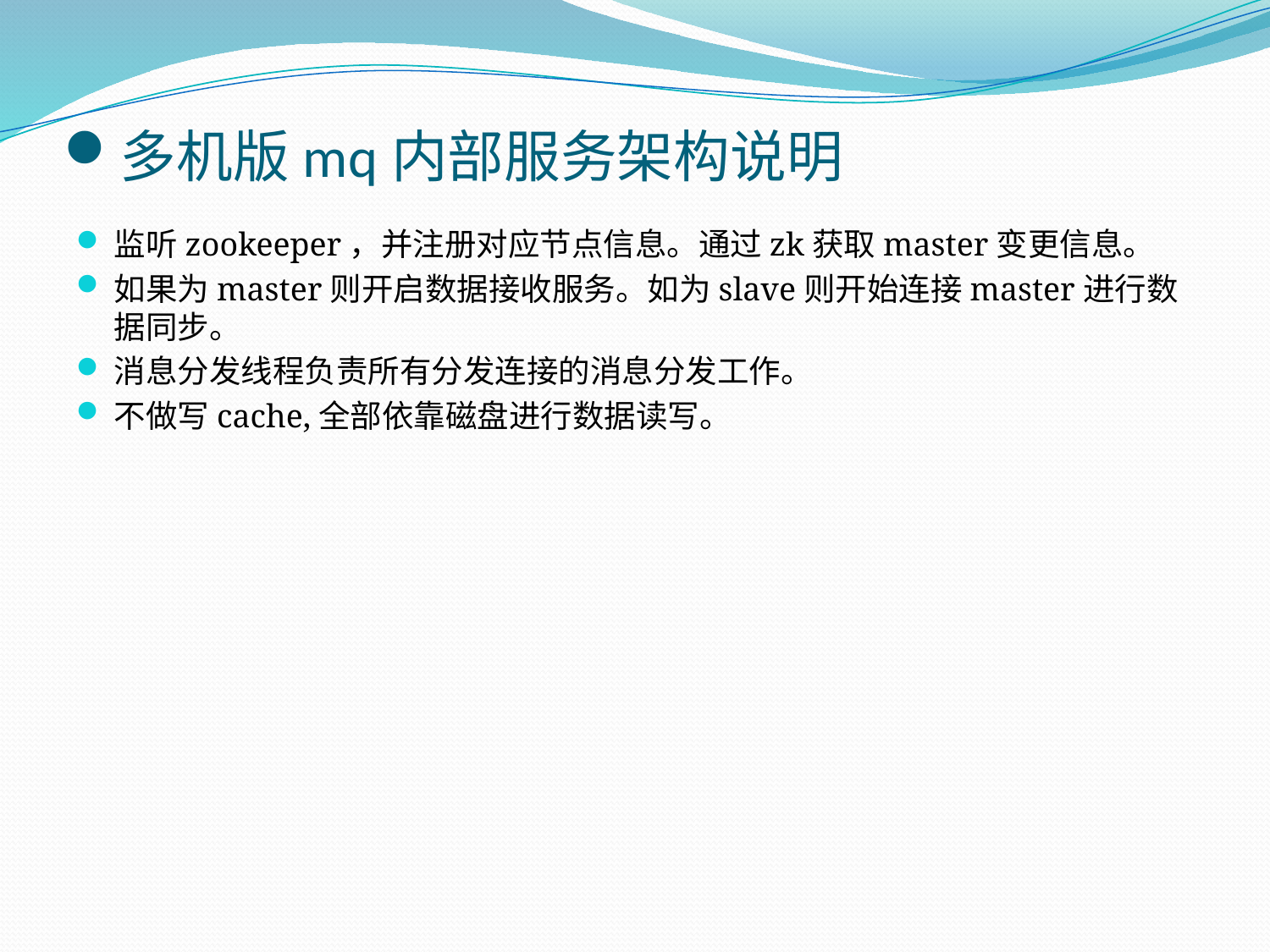

# 多机版mq内部服务架构说明
监听zookeeper，并注册对应节点信息。通过zk获取master变更信息。
如果为master则开启数据接收服务。如为slave则开始连接master进行数据同步。
消息分发线程负责所有分发连接的消息分发工作。
不做写cache,全部依靠磁盘进行数据读写。